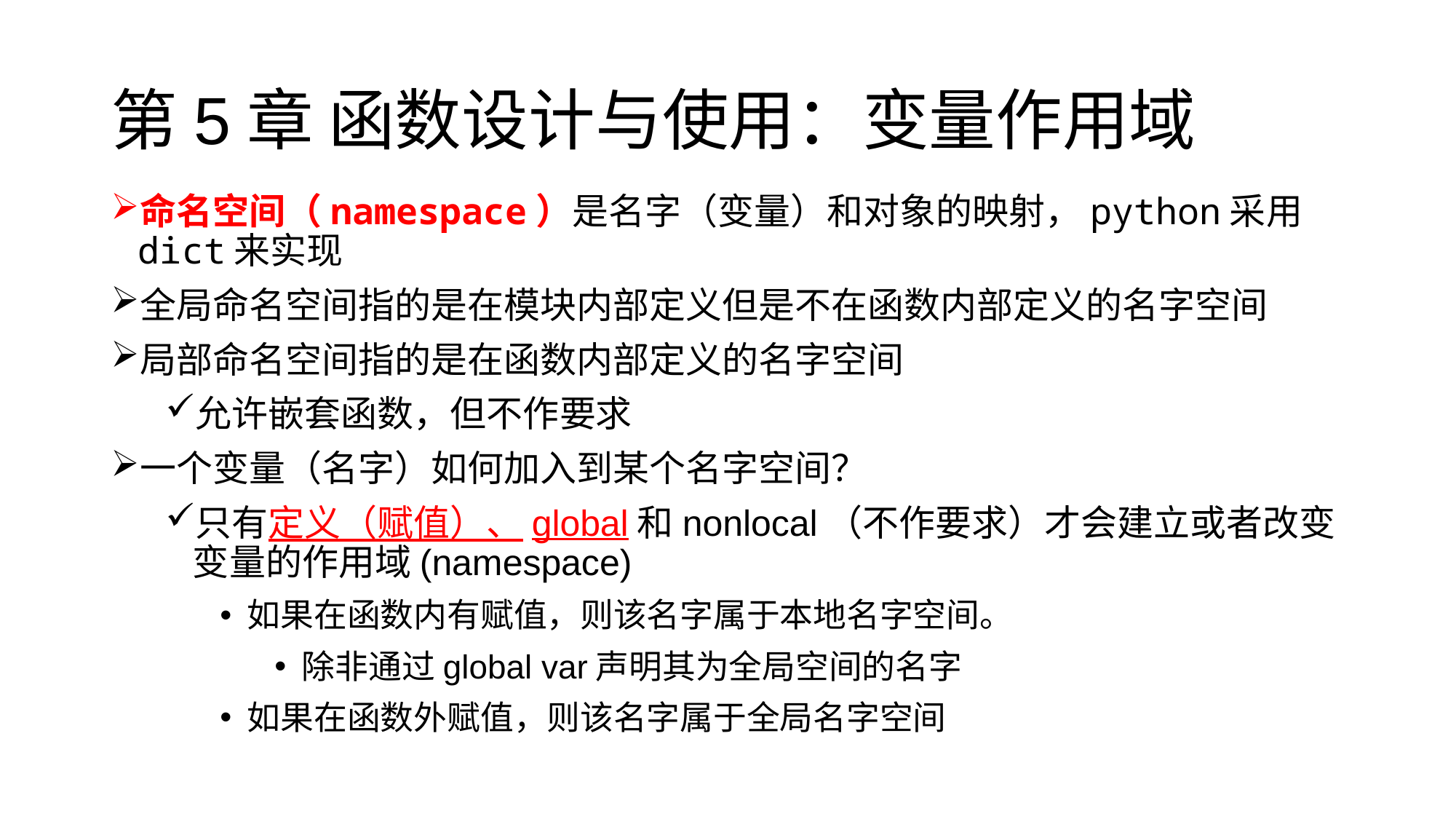

# 第5章 函数设计与使用：变量作用域
命名空间（namespace）是名字（变量）和对象的映射，python采用dict来实现
全局命名空间指的是在模块内部定义但是不在函数内部定义的名字空间
局部命名空间指的是在函数内部定义的名字空间
允许嵌套函数，但不作要求
一个变量（名字）如何加入到某个名字空间？
只有定义（赋值）、global和nonlocal（不作要求）才会建立或者改变变量的作用域(namespace)
如果在函数内有赋值，则该名字属于本地名字空间。
除非通过global var声明其为全局空间的名字
如果在函数外赋值，则该名字属于全局名字空间